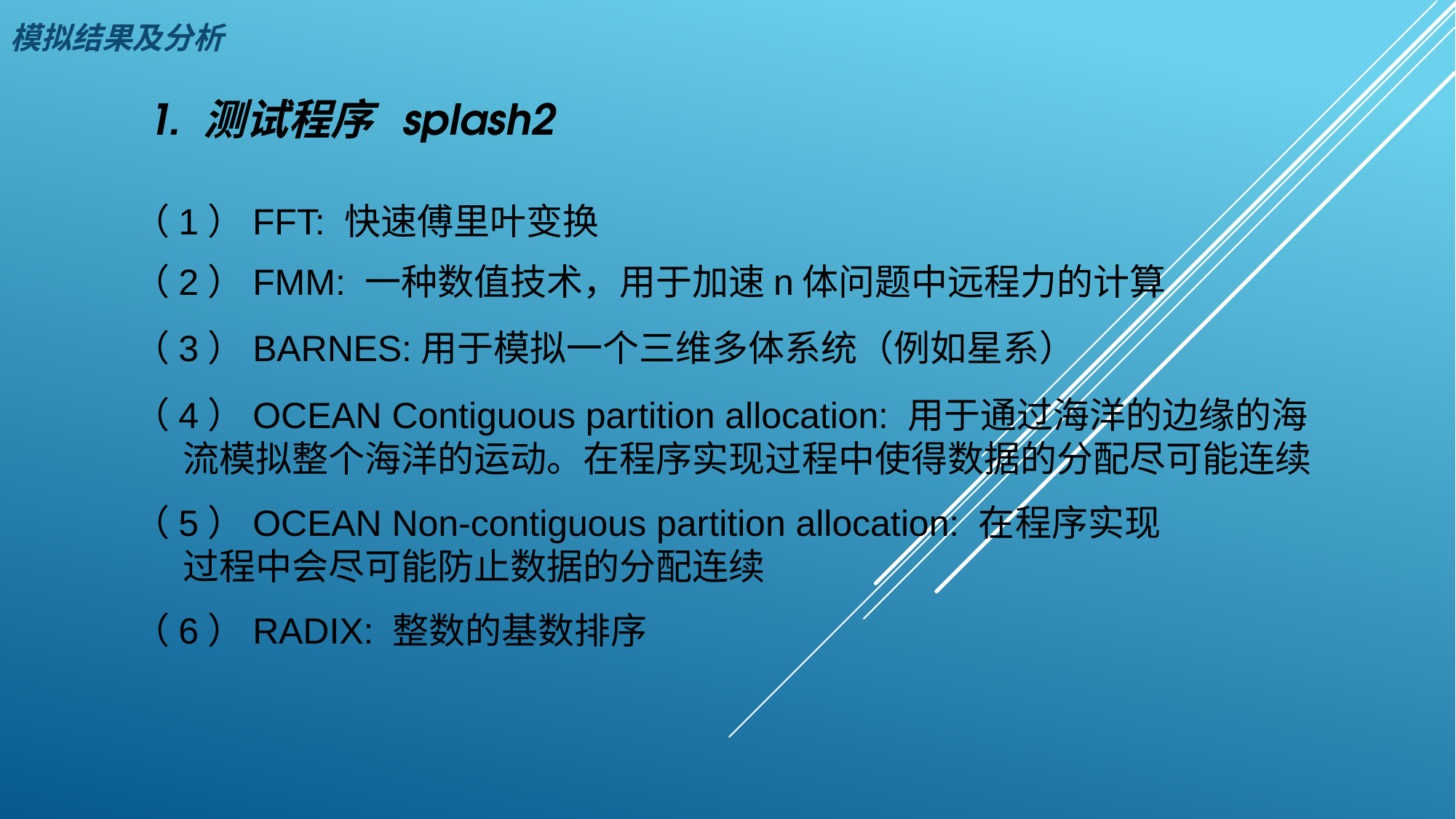

模拟结果及分析
1. 测试程序  splash2
（1）FFT: 快速傅里叶变换
（2）FMM: 一种数值技术，用于加速n体问题中远程力的计算
（3）BARNES:用于模拟一个三维多体系统（例如星系）
（4）OCEAN Contiguous partition allocation: 用于通过海洋的边缘的海
     流模拟整个海洋的运动。在程序实现过程中使得数据的分配尽可能连续
（5）OCEAN Non-contiguous partition allocation: 在程序实现
     过程中会尽可能防止数据的分配连续
（6）RADIX: 整数的基数排序